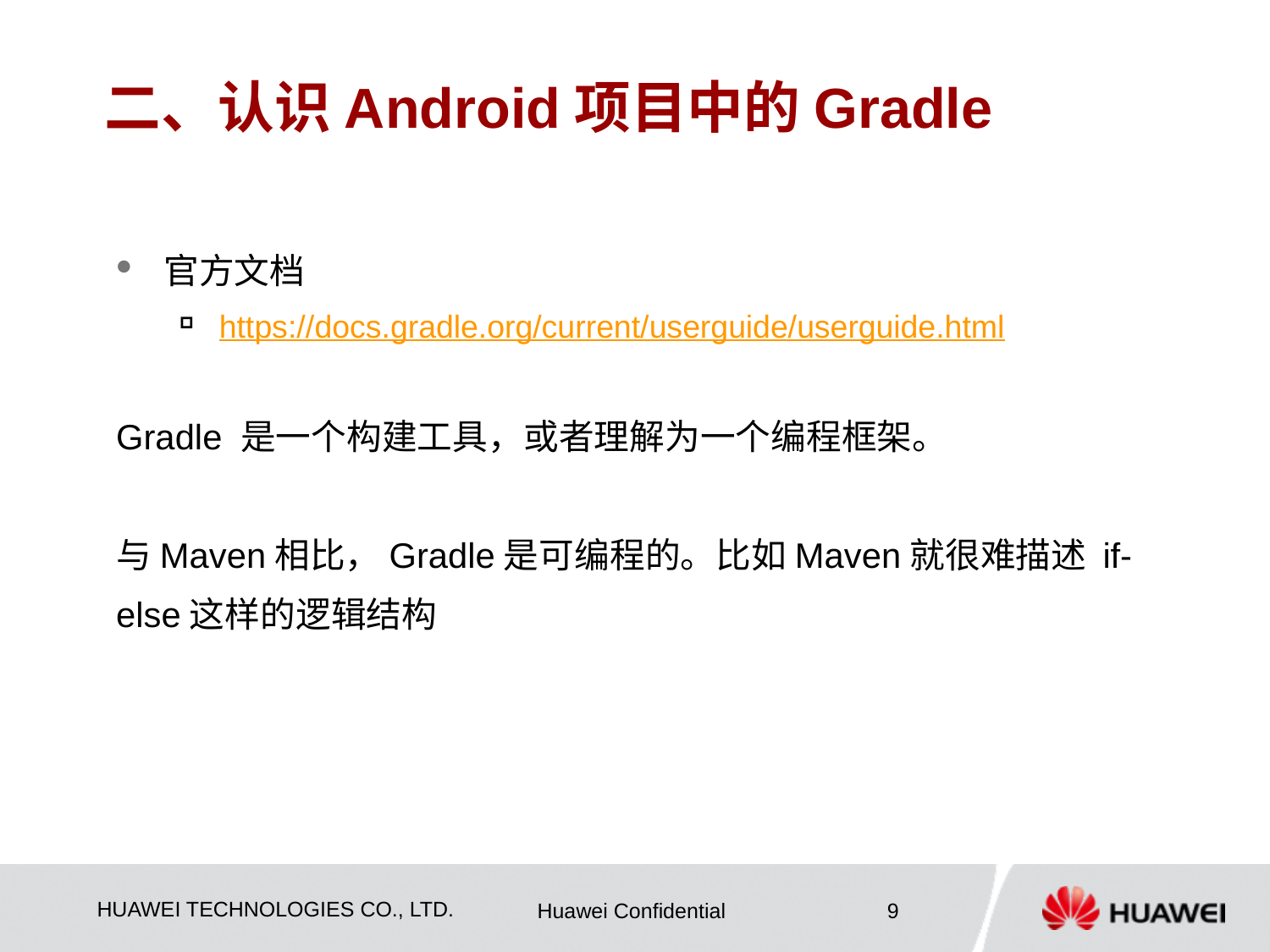

# 二、认识Android项目中的Gradle
官方文档
https://docs.gradle.org/current/userguide/userguide.html

Gradle 是一个构建工具，或者理解为一个编程框架。

与Maven相比，Gradle是可编程的。比如Maven就很难描述 if-else这样的逻辑结构